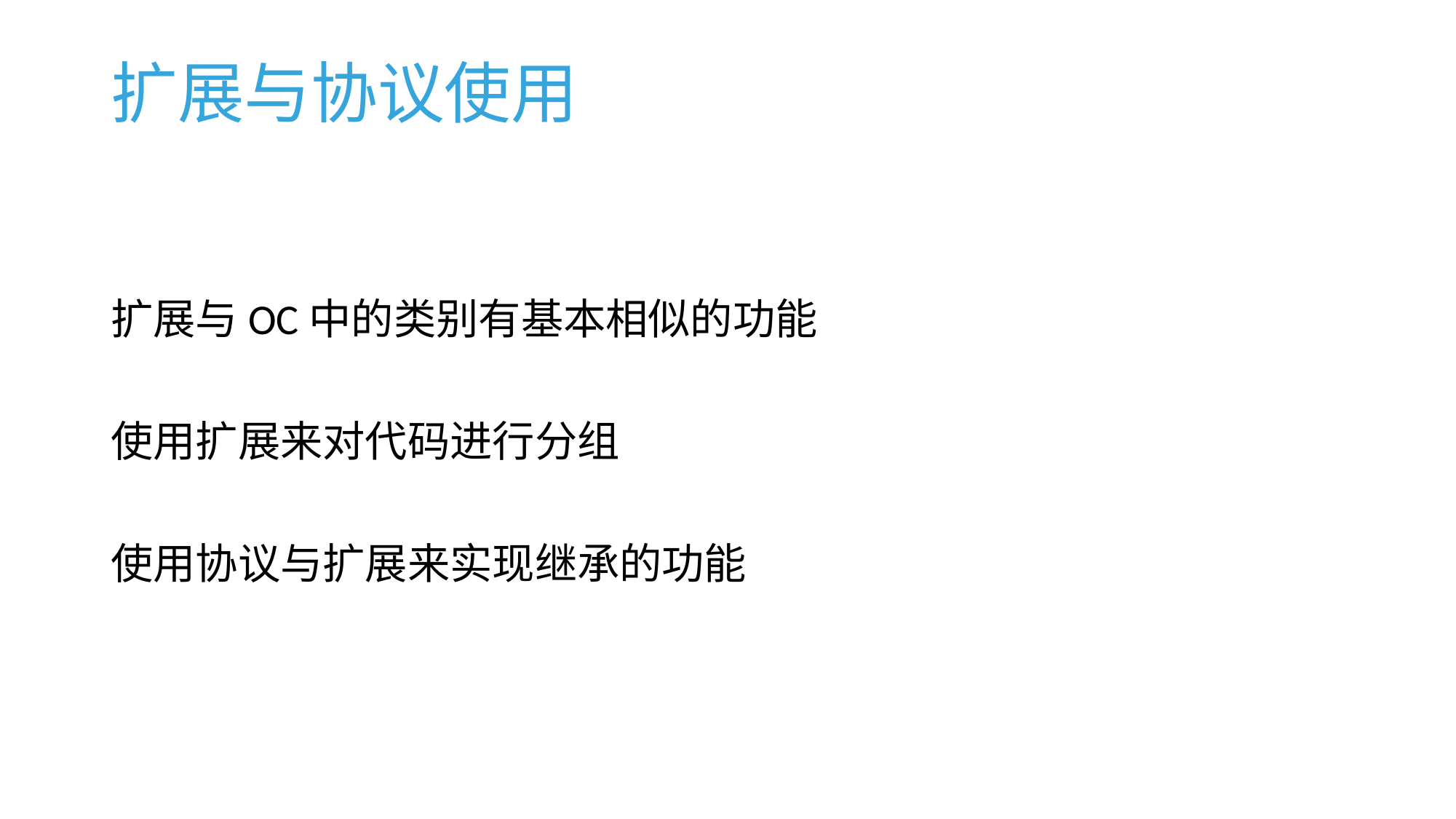

# 扩展与协议使用
扩展与OC中的类别有基本相似的功能

使用扩展来对代码进行分组

使用协议与扩展来实现继承的功能